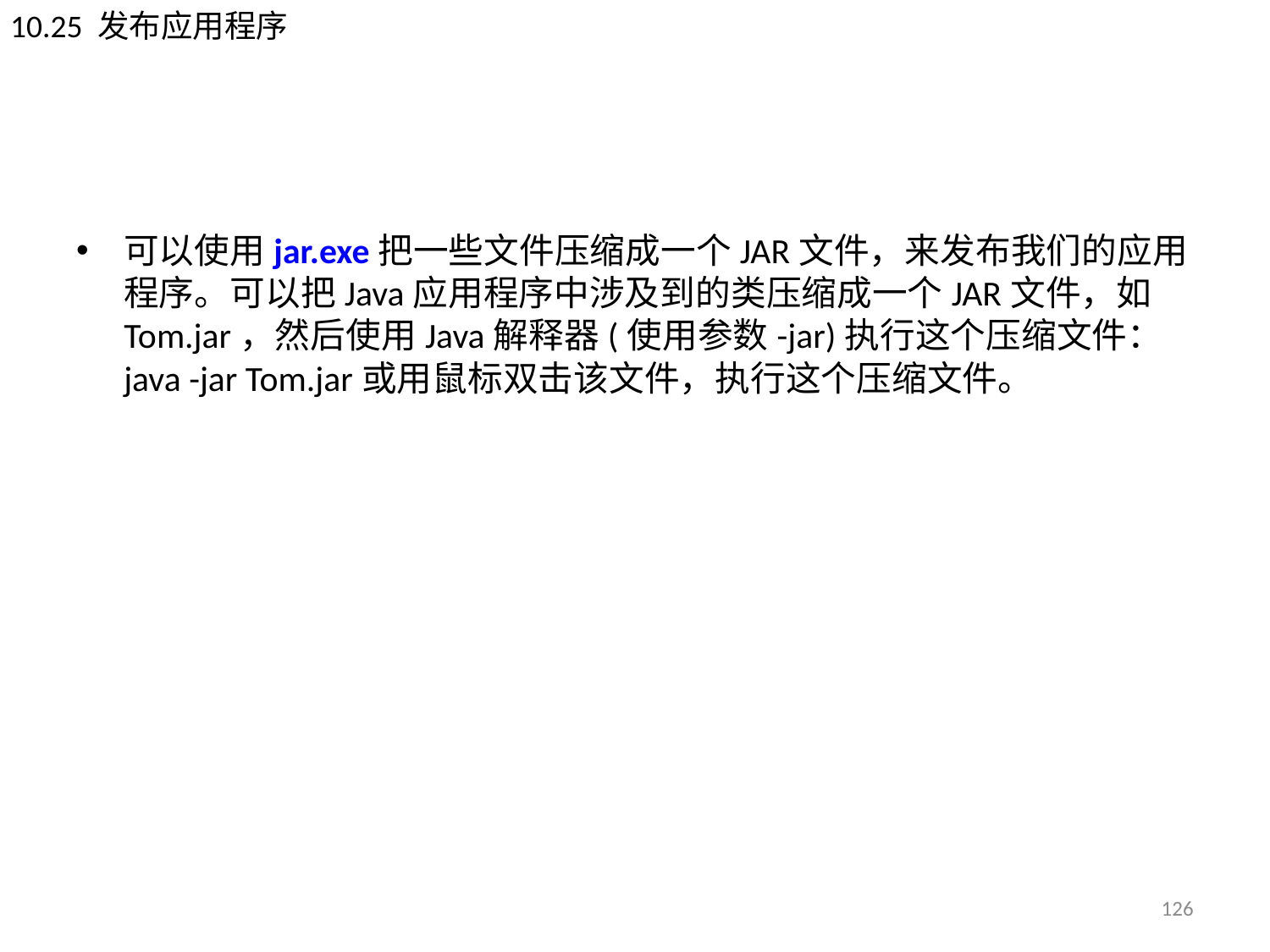

10.25 发布应用程序
#
可以使用jar.exe把一些文件压缩成一个JAR文件，来发布我们的应用程序。可以把Java应用程序中涉及到的类压缩成一个JAR文件，如Tom.jar，然后使用Java解释器(使用参数-jar)执行这个压缩文件：java -jar Tom.jar或用鼠标双击该文件，执行这个压缩文件。
126